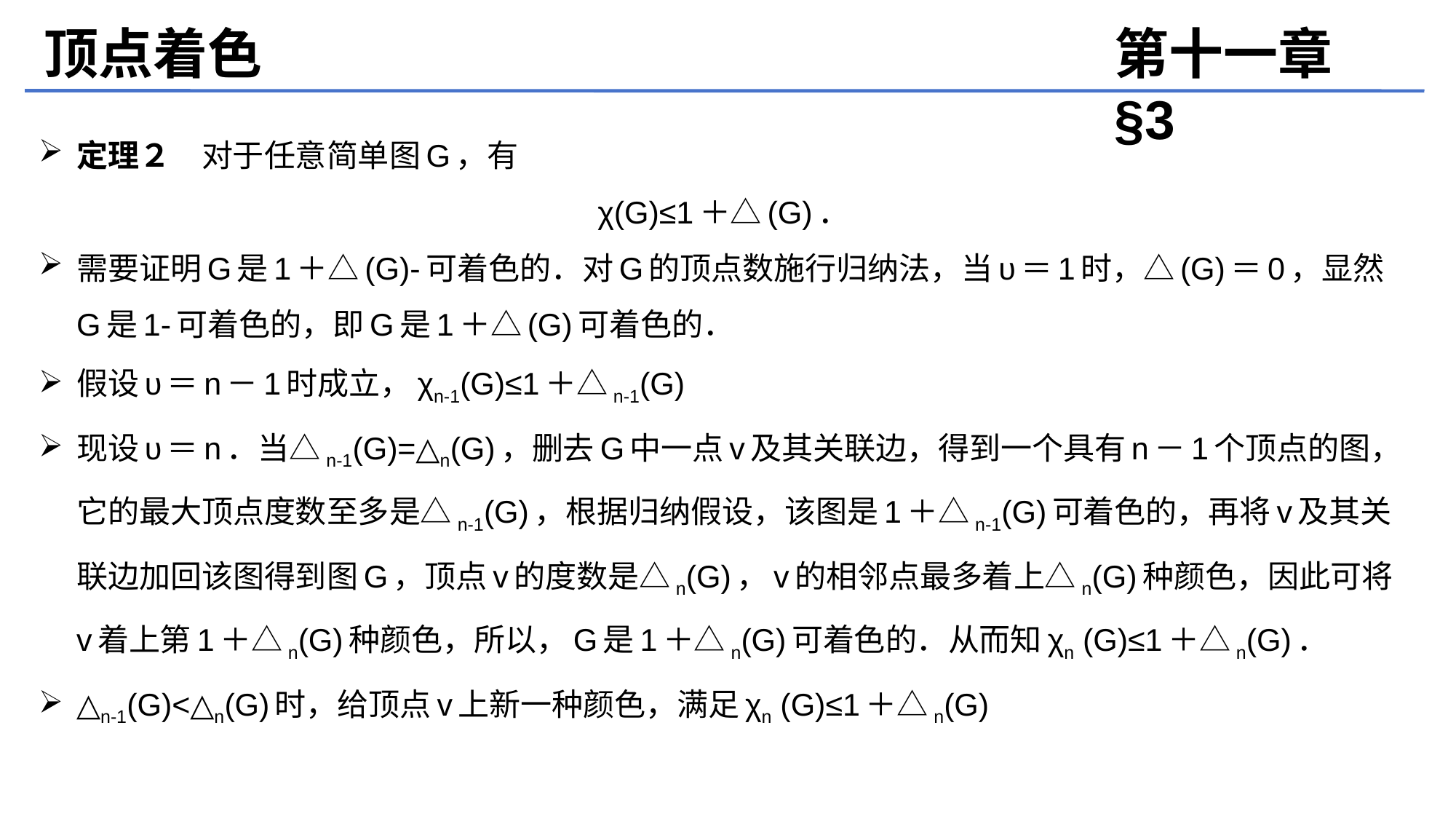

顶点着色
第十一章 §3
定理２　对于任意简单图G，有
χ(G)≤1＋△(G)．
需要证明G是1＋△(G)-可着色的．对G的顶点数施行归纳法，当υ＝1时，△(G)＝0，显然G是1-可着色的，即G是1＋△(G)可着色的．
假设υ＝n－1时成立，χn-1(G)≤1＋△n-1(G)
现设υ＝n．当△n-1(G)=△n(G)，删去G中一点v及其关联边，得到一个具有n－1个顶点的图，它的最大顶点度数至多是△n-1(G)，根据归纳假设，该图是1＋△n-1(G)可着色的，再将v及其关联边加回该图得到图G，顶点v的度数是△n(G)，v的相邻点最多着上△n(G)种颜色，因此可将v着上第1＋△n(G)种颜色，所以，G是1＋△n(G)可着色的．从而知χn (G)≤1＋△n(G)．
△n-1(G)<△n(G)时，给顶点v上新一种颜色，满足χn (G)≤1＋△n(G)